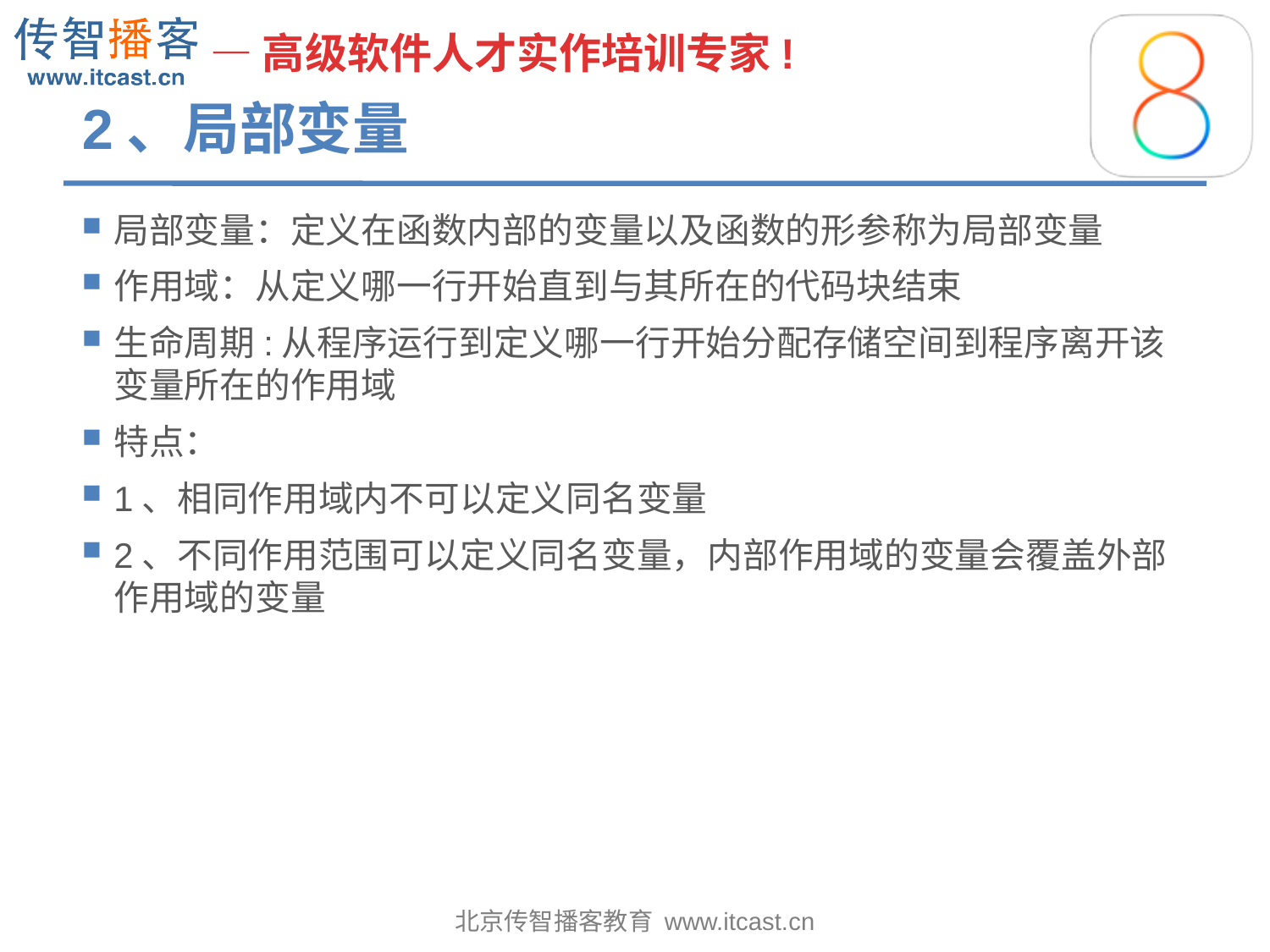

# 2、局部变量
局部变量：定义在函数内部的变量以及函数的形参称为局部变量
作用域：从定义哪一行开始直到与其所在的代码块结束
生命周期:从程序运行到定义哪一行开始分配存储空间到程序离开该变量所在的作用域
特点：
1、相同作用域内不可以定义同名变量
2、不同作用范围可以定义同名变量，内部作用域的变量会覆盖外部作用域的变量